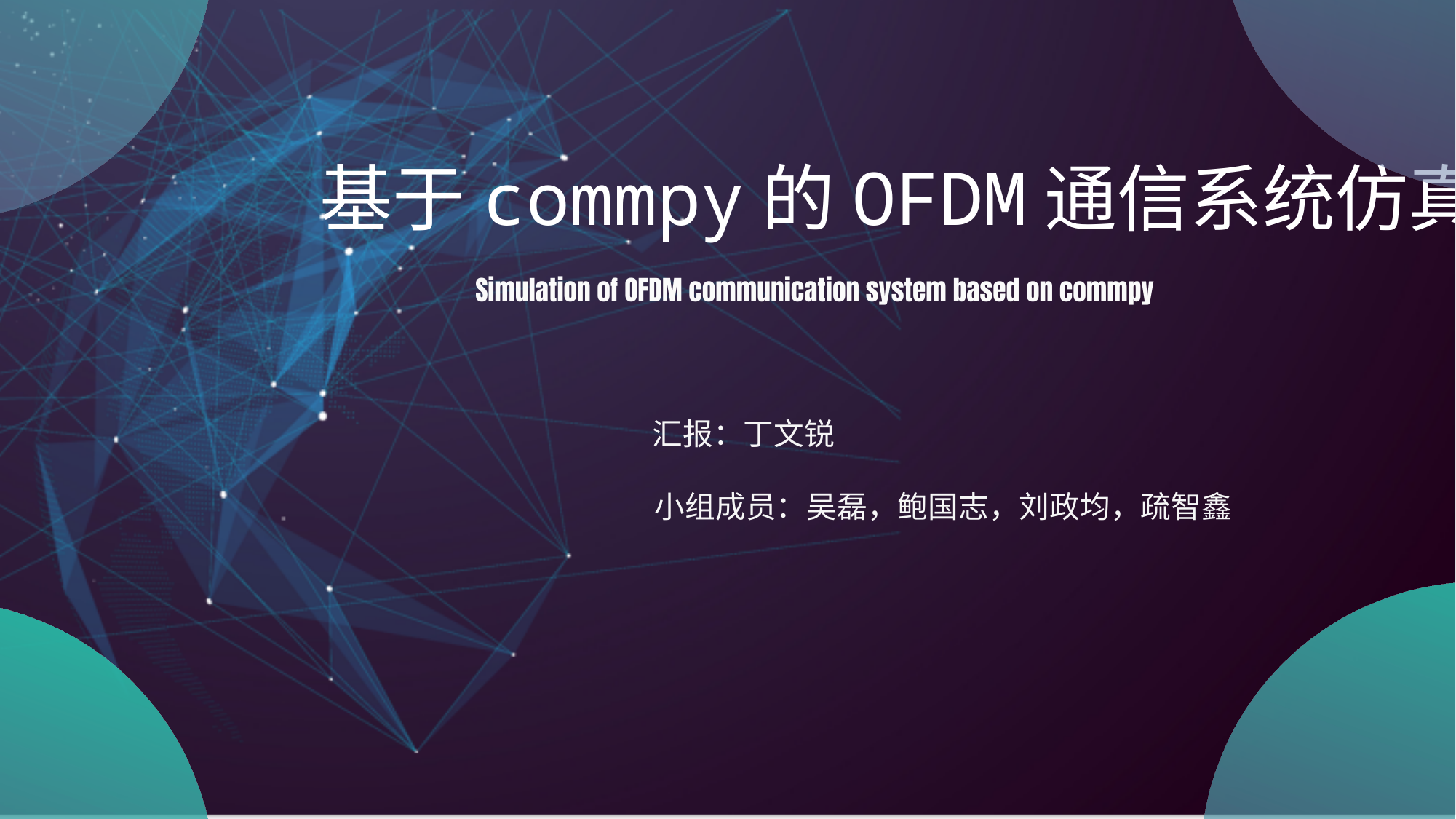

基于commpy的OFDM通信系统仿真
Simulation of OFDM communication system based on commpy
汇报：丁文锐
小组成员：吴磊，鲍国志，刘政均，疏智鑫